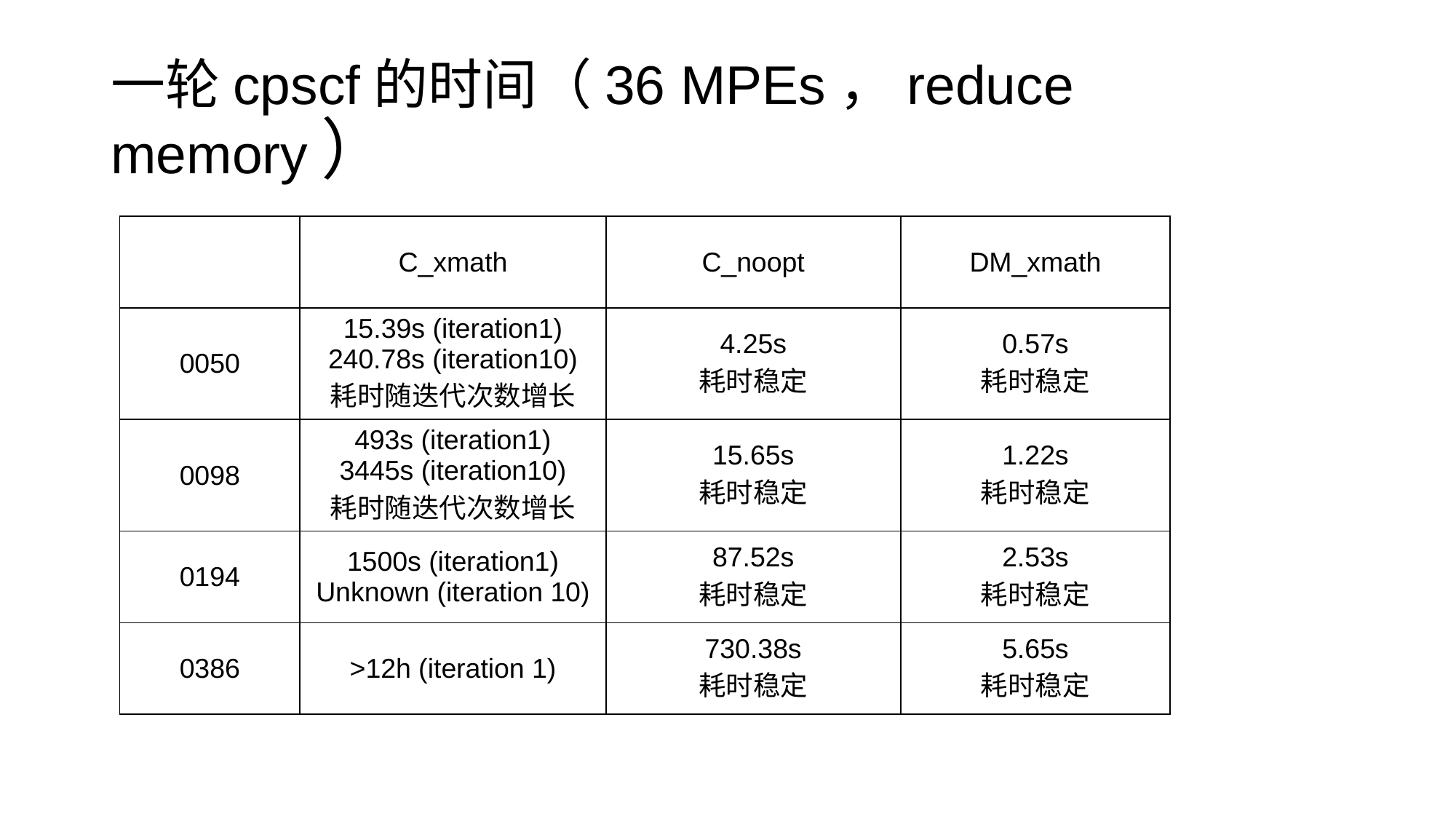

# 一轮cpscf的时间（36 MPEs，reduce memory）
|  | C\_xmath | C\_noopt | DM\_xmath |
| --- | --- | --- | --- |
| 0050 | 15.39s (iteration1) 240.78s (iteration10) 耗时随迭代次数增长 | 4.25s 耗时稳定 | 0.57s 耗时稳定 |
| 0098 | 493s (iteration1) 3445s (iteration10) 耗时随迭代次数增长 | 15.65s 耗时稳定 | 1.22s 耗时稳定 |
| 0194 | 1500s (iteration1) Unknown (iteration 10) | 87.52s 耗时稳定 | 2.53s 耗时稳定 |
| 0386 | >12h (iteration 1) | 730.38s 耗时稳定 | 5.65s 耗时稳定 |